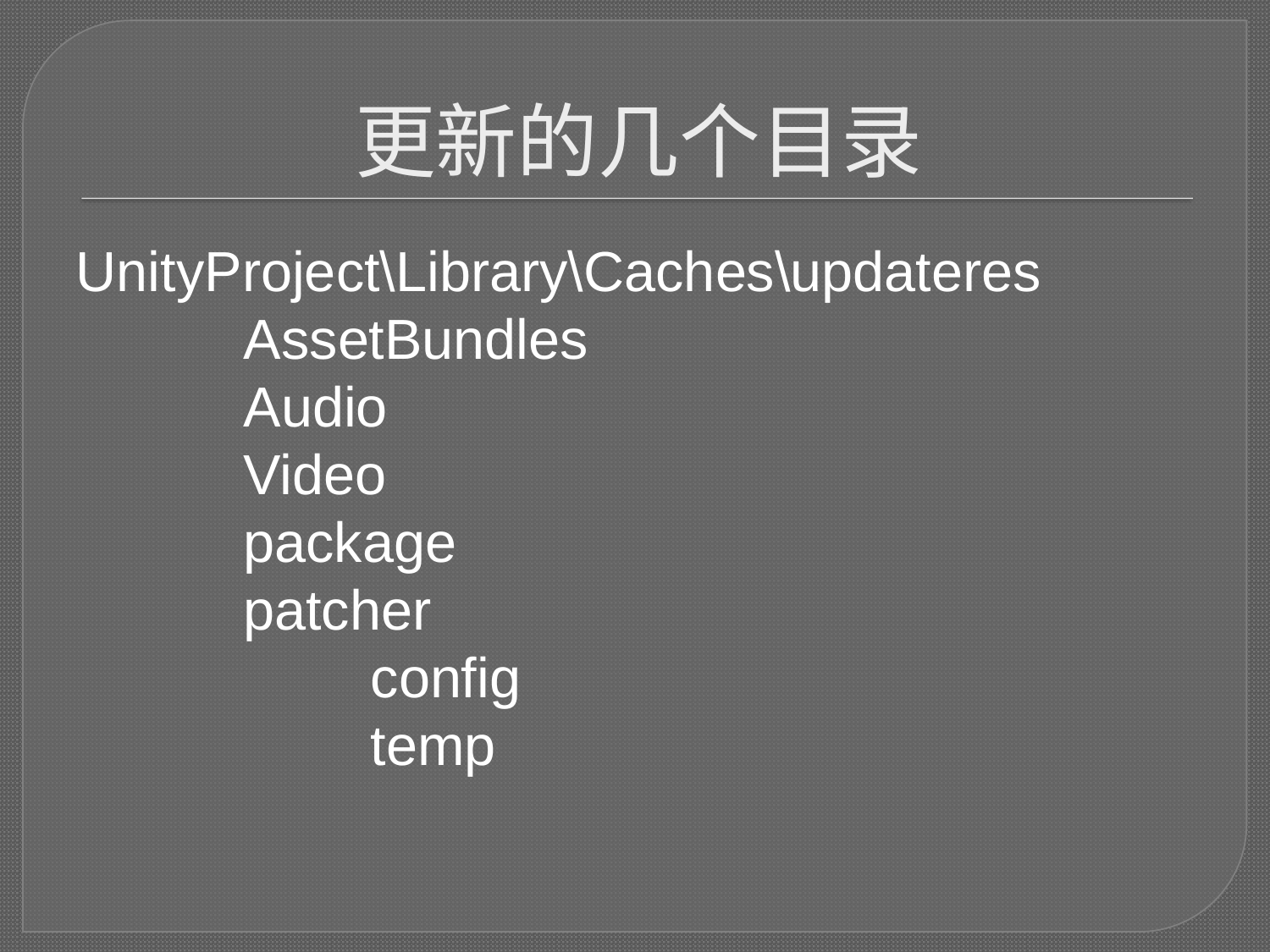

# 更新的几个目录
UnityProject\Library\Caches\updateres
		AssetBundles
		Audio
		Video
		package
		patcher
			config
			temp